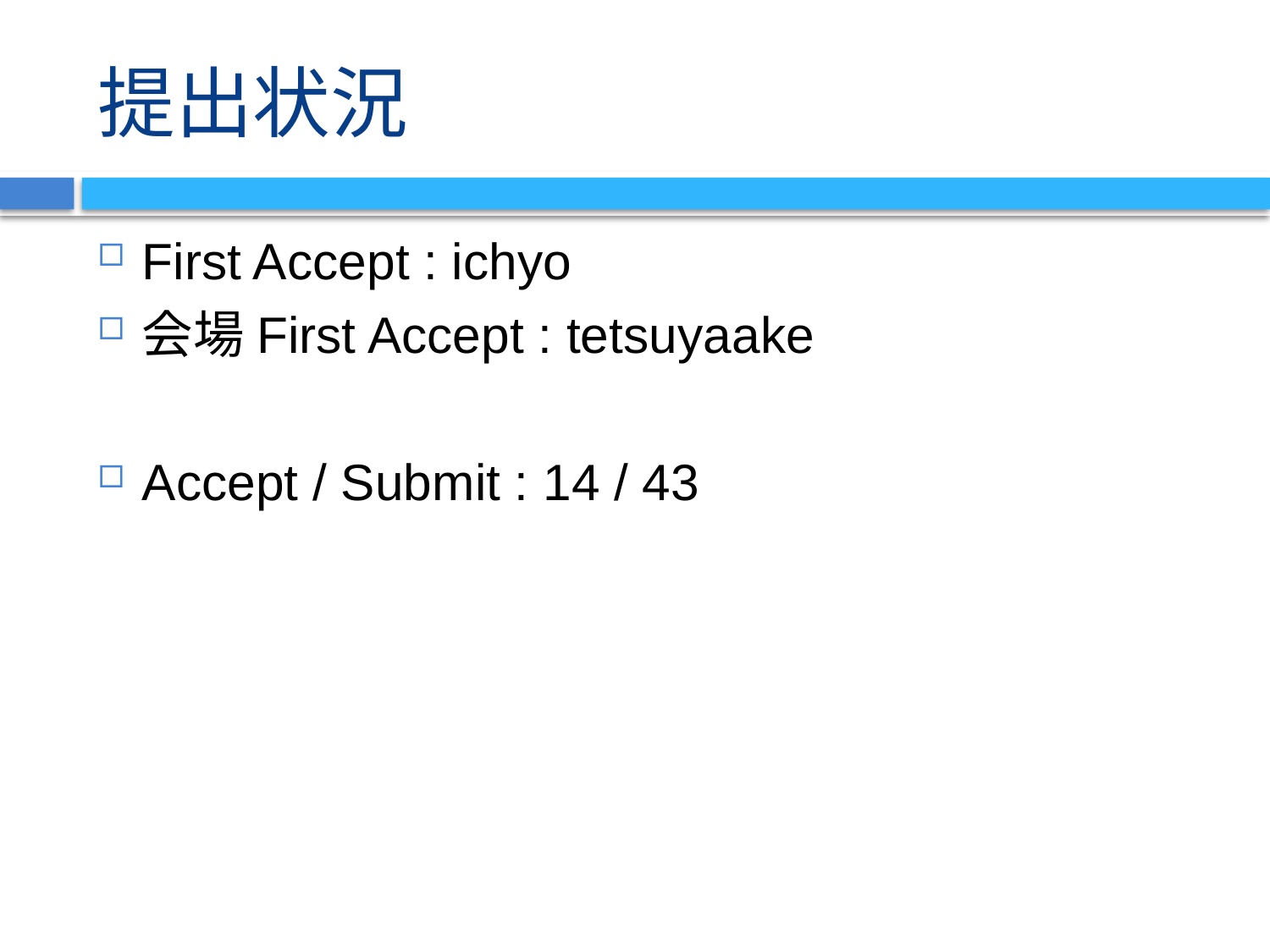

# 提出状況
First Accept : ichyo
会場First Accept : tetsuyaake

Accept / Submit : 14 / 43